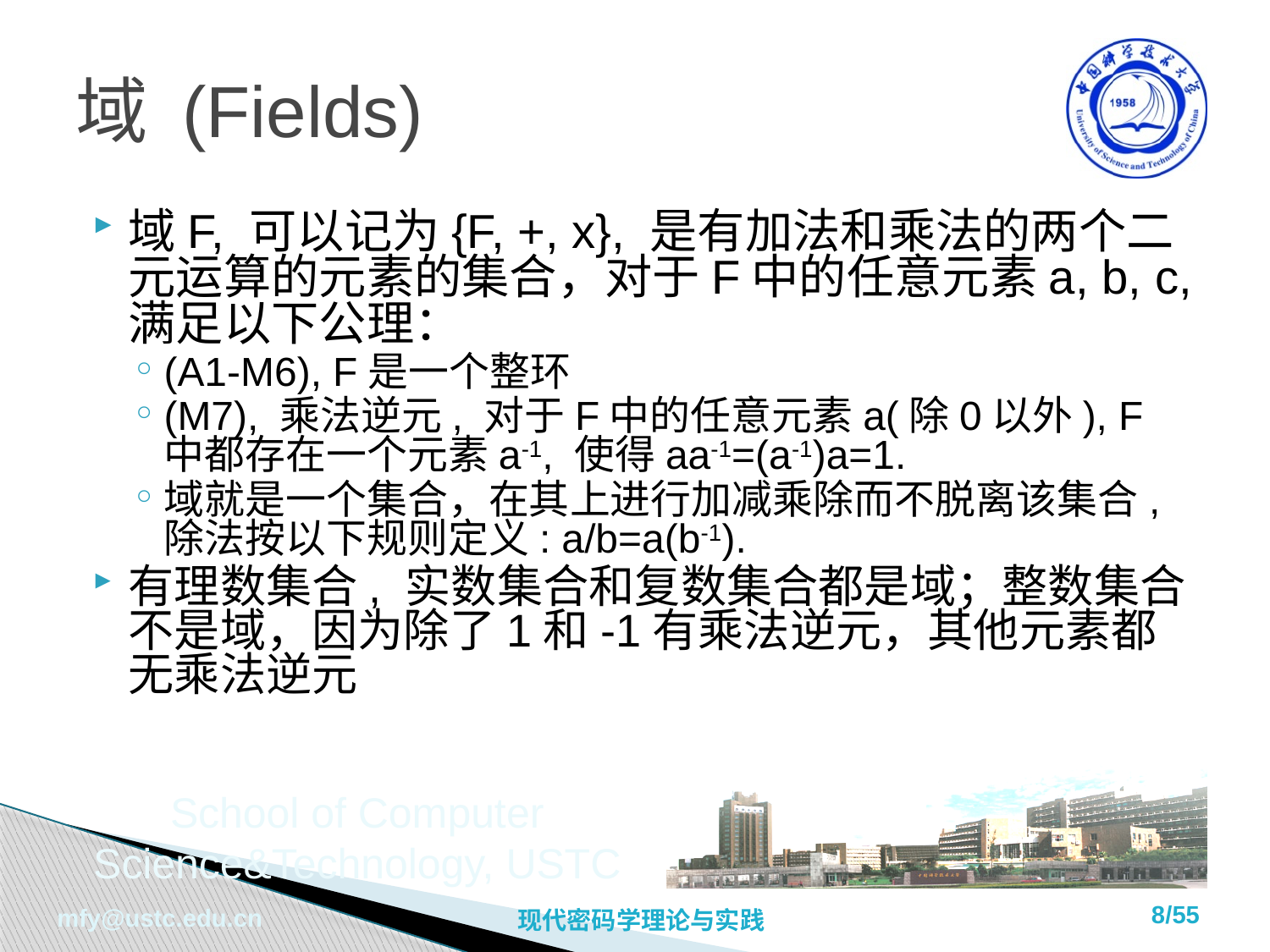

# 域 (Fields)
域F, 可以记为{F, +, x}, 是有加法和乘法的两个二元运算的元素的集合，对于F中的任意元素a, b, c, 满足以下公理：
(A1-M6), F是一个整环
(M7), 乘法逆元, 对于F中的任意元素a(除0以外), F中都存在一个元素a-1, 使得aa-1=(a-1)a=1.
域就是一个集合，在其上进行加减乘除而不脱离该集合, 除法按以下规则定义: a/b=a(b-1).
有理数集合, 实数集合和复数集合都是域；整数集合不是域，因为除了1和-1有乘法逆元，其他元素都无乘法逆元